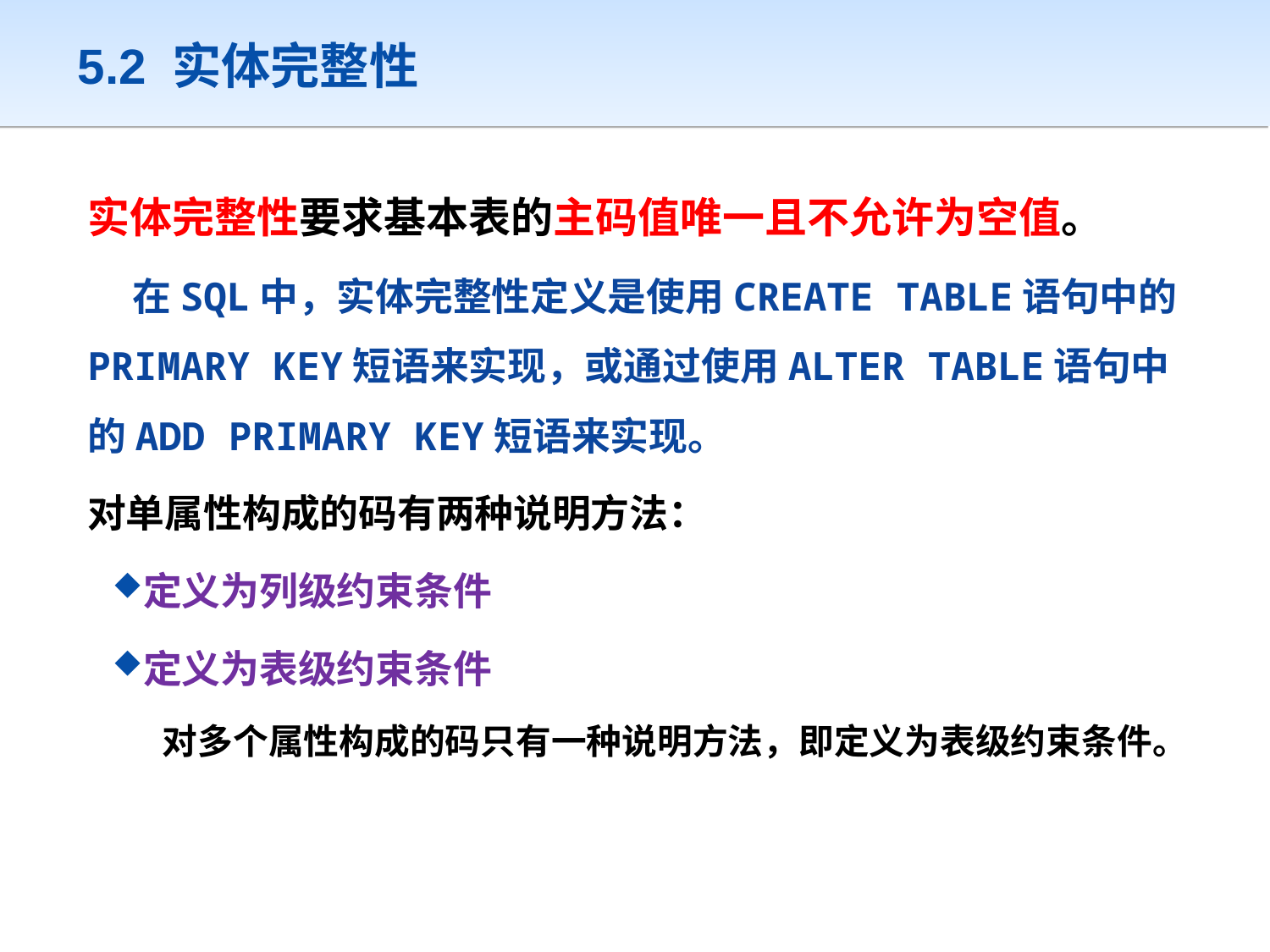

# 5.2 实体完整性
	实体完整性要求基本表的主码值唯一且不允许为空值。
	    在SQL中，实体完整性定义是使用CREATE TABLE语句中的PRIMARY KEY短语来实现，或通过使用ALTER TABLE语句中的ADD PRIMARY KEY短语来实现。
	对单属性构成的码有两种说明方法：
定义为列级约束条件
定义为表级约束条件
对多个属性构成的码只有一种说明方法，即定义为表级约束条件。